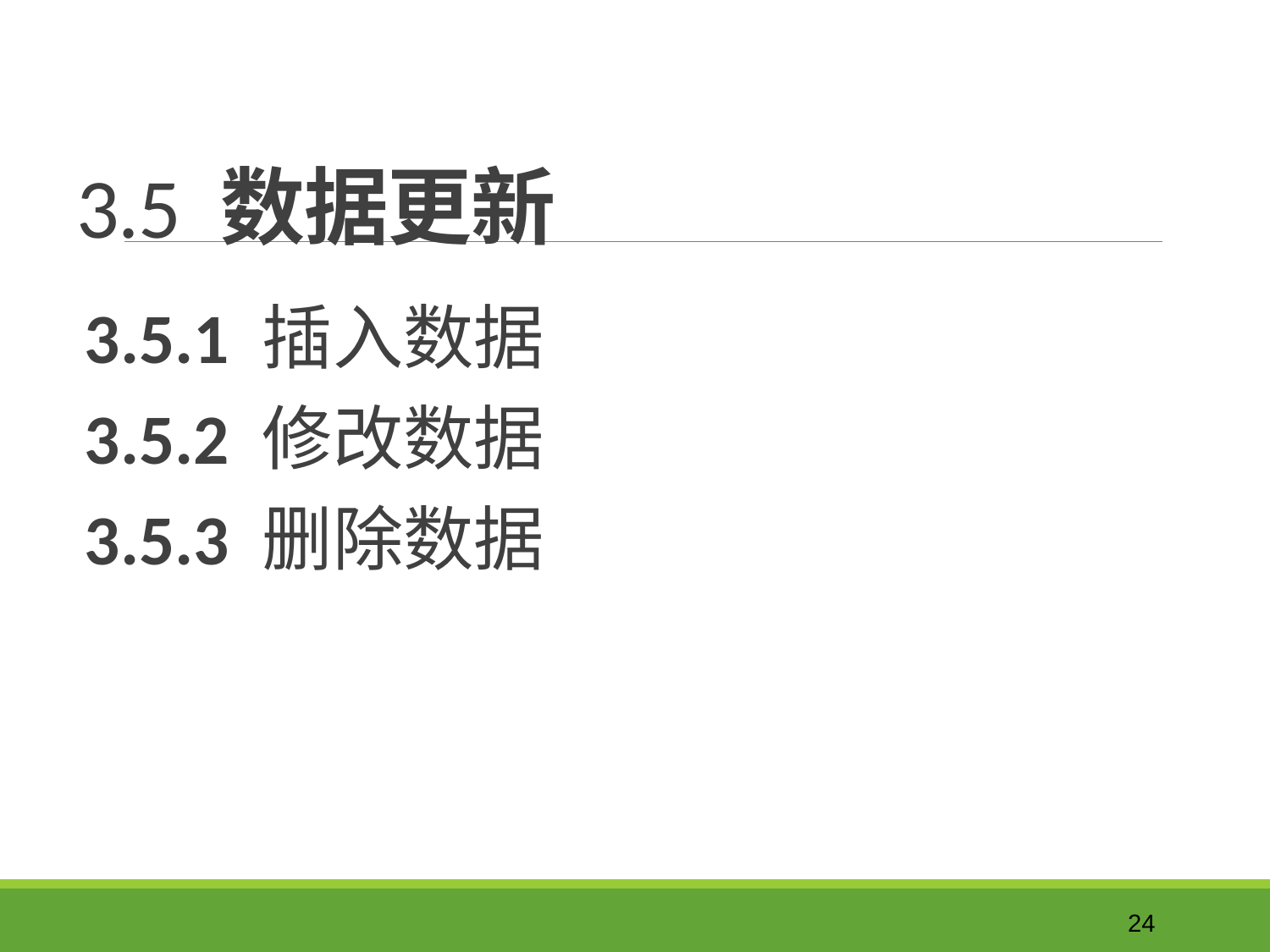

# 3.5 数据更新
3.5.1 插入数据
3.5.2 修改数据
3.5.3 删除数据

24